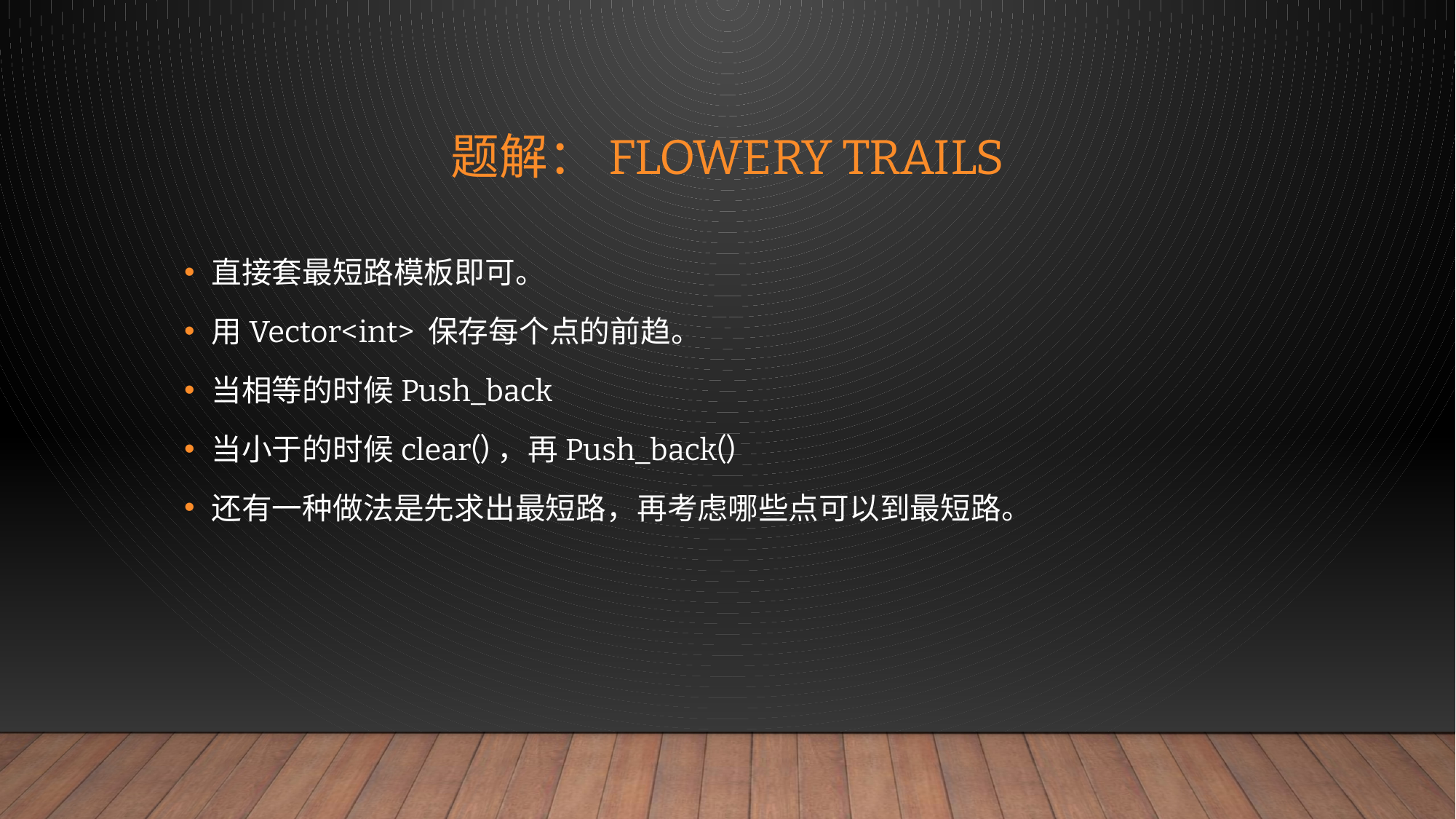

# 题解：Flowery Trails
直接套最短路模板即可。
用Vector<int> 保存每个点的前趋。
当相等的时候Push_back
当小于的时候clear()，再Push_back()
还有一种做法是先求出最短路，再考虑哪些点可以到最短路。